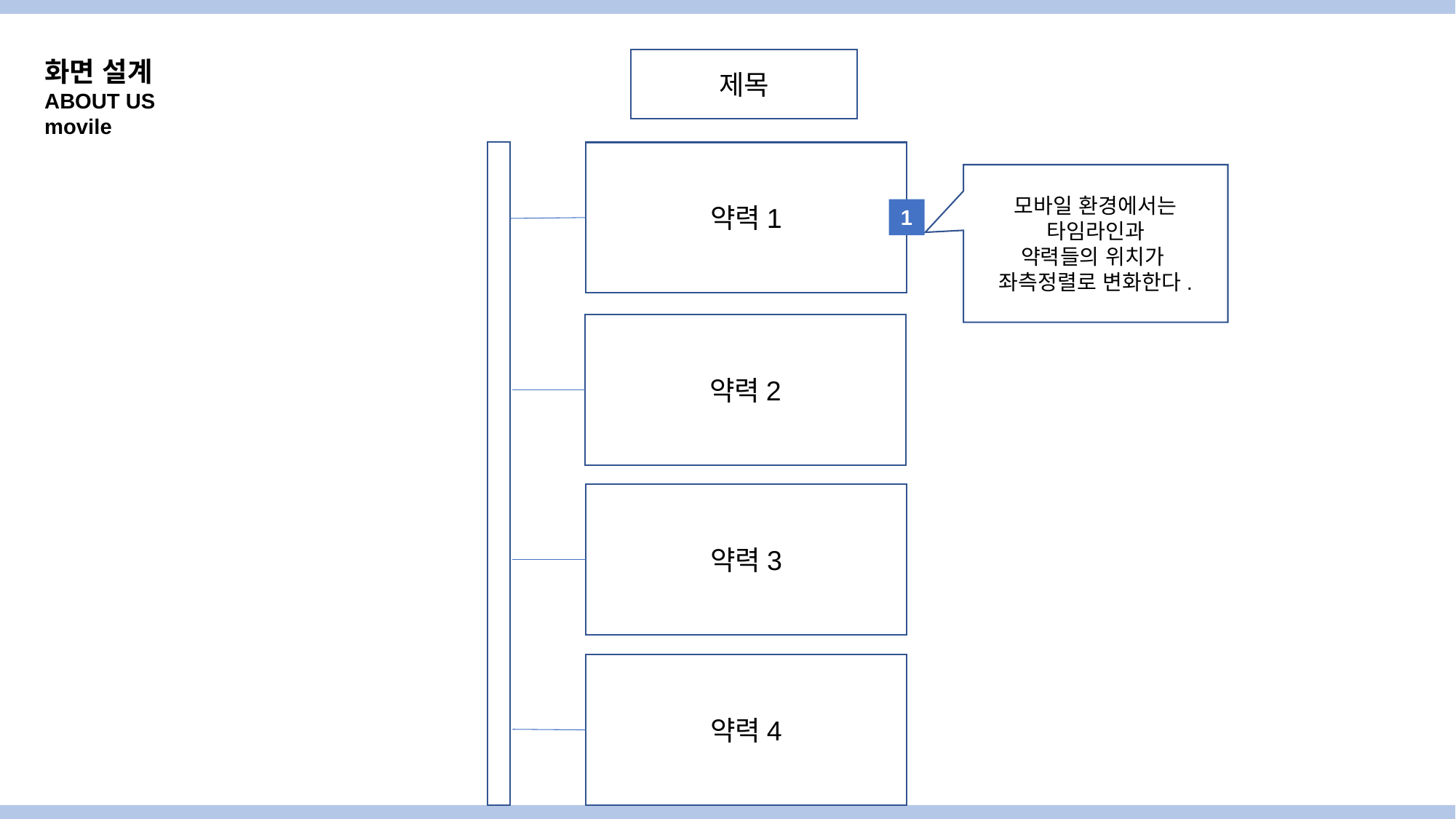

화면 설계
ABOUT US
movile
제목

약력1
모바일 환경에서는
타임라인과
약력들의 위치가
좌측정렬로 변화한다.
1
약력2
약력3
약력4